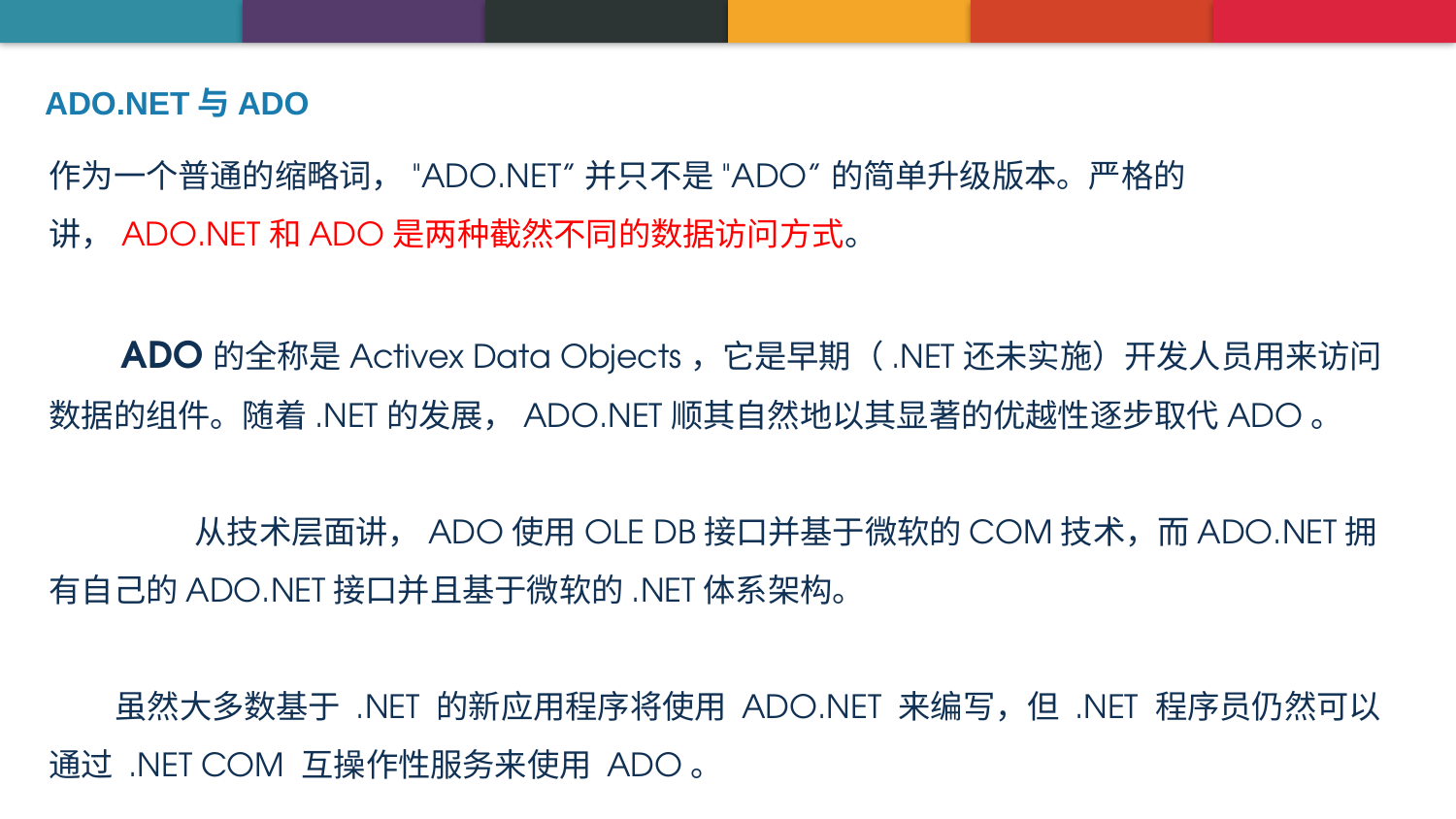

ADO.NET与ADO
作为一个普通的缩略词，"ADO.NET”并只不是"ADO”的简单升级版本。严格的讲，ADO.NET和ADO是两种截然不同的数据访问方式。

        ADO的全称是Activex Data Objects，它是早期（.NET还未实施）开发人员用来访问数据的组件。随着.NET的发展，ADO.NET顺其自然地以其显著的优越性逐步取代ADO。

	从技术层面讲，ADO使用OLE DB接口并基于微软的COM技术，而ADO.NET拥有自己的ADO.NET接口并且基于微软的.NET体系架构。

        虽然大多数基于 .NET 的新应用程序将使用 ADO.NET 来编写，但 .NET 程序员仍然可以通过 .NET COM 互操作性服务来使用 ADO。